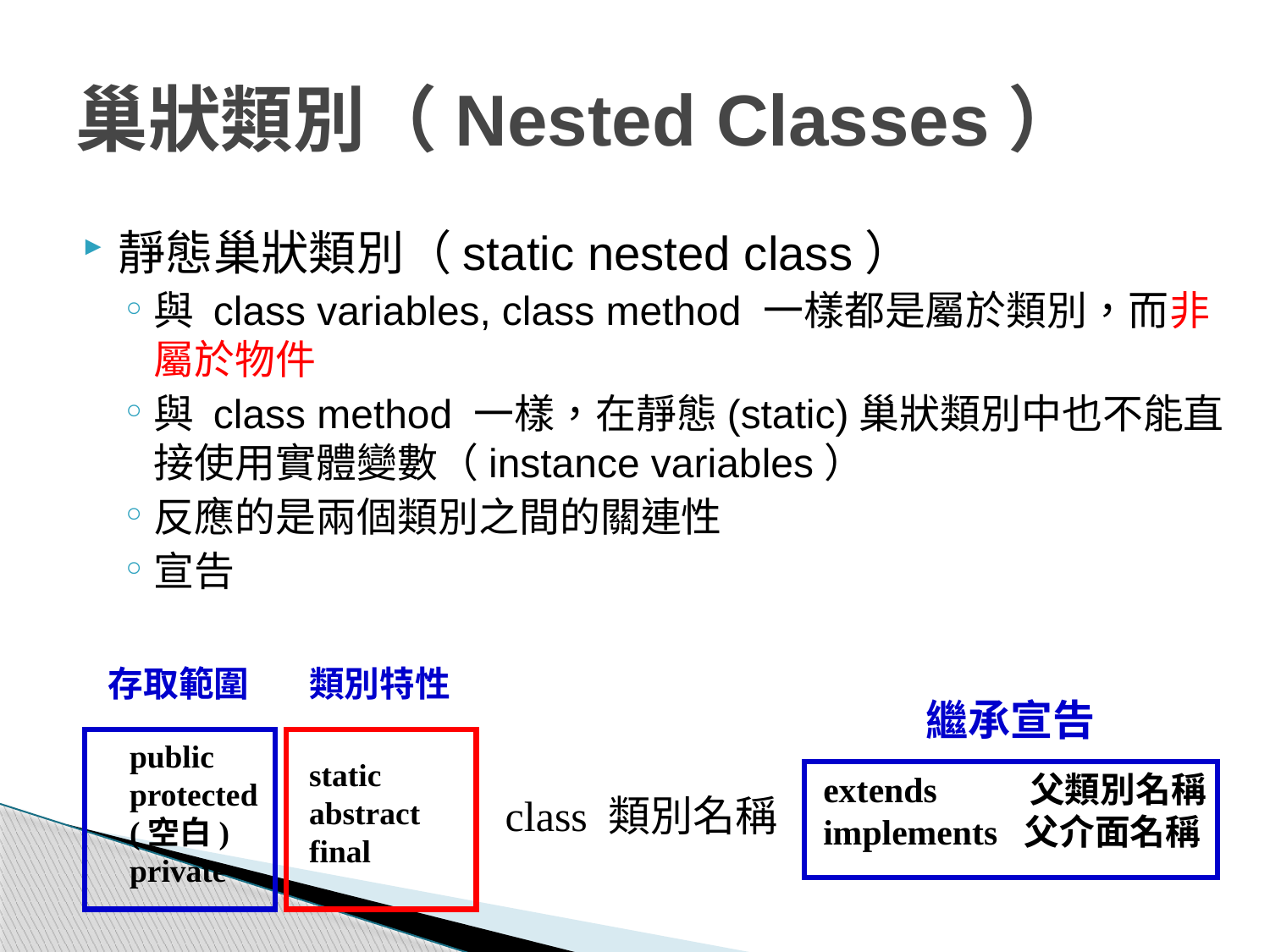

# 巢狀類別（Nested Classes）
靜態巢狀類別（static nested class）
與 class variables, class method 一樣都是屬於類別，而非屬於物件
與 class method 一樣，在靜態(static)巢狀類別中也不能直接使用實體變數（instance variables）
反應的是兩個類別之間的關連性
宣告
存取範圍
類別特性
繼承宣告

public
protected
(空白)
private

static
abstract
final

extends	        父類別名稱
implements  父介面名稱
class 類別名稱